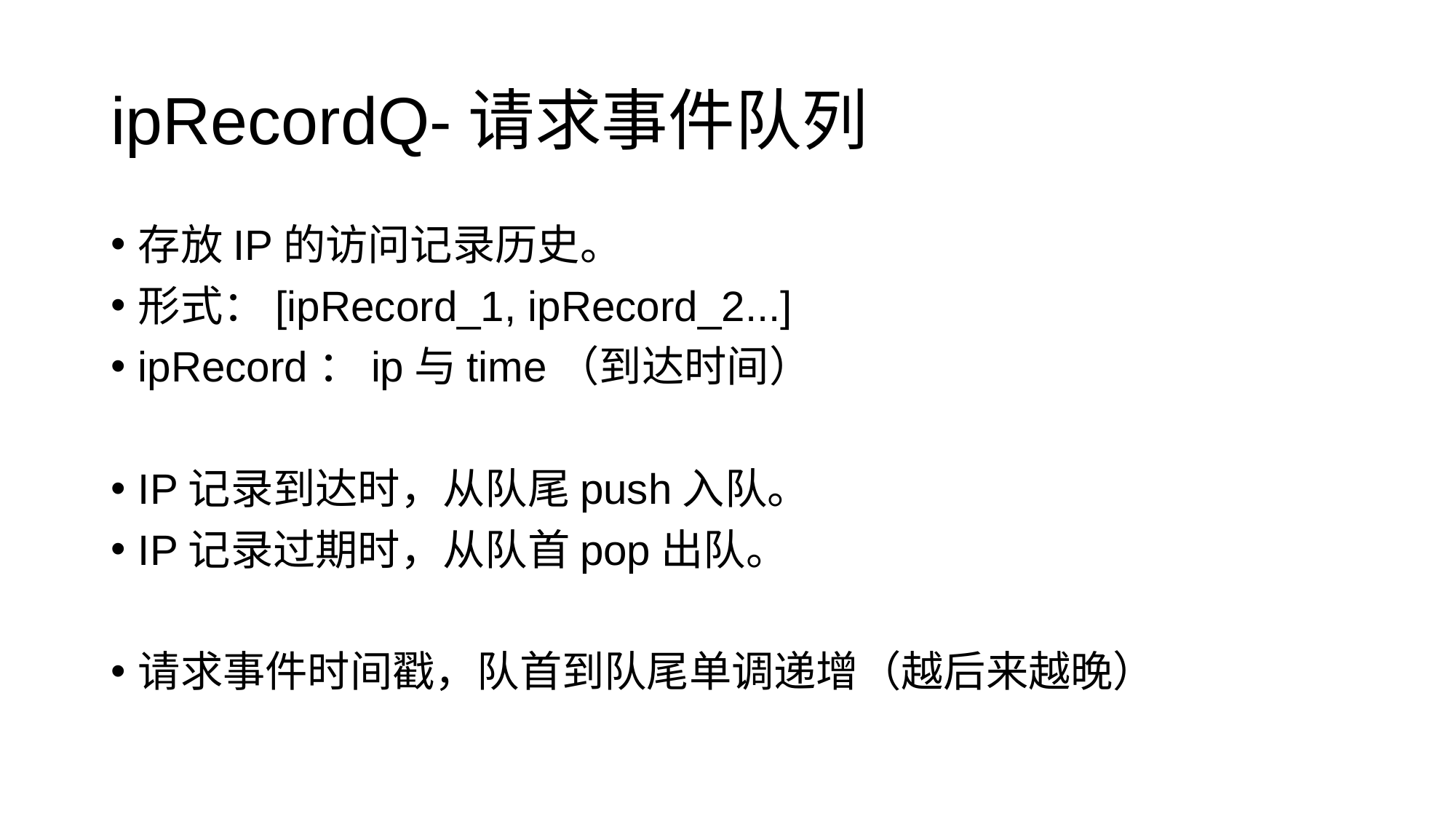

# ipRecordQ-请求事件队列
存放IP的访问记录历史。
形式：[ipRecord_1, ipRecord_2...]
ipRecord：ip与time（到达时间）

IP记录到达时，从队尾push入队。
IP记录过期时，从队首pop出队。

请求事件时间戳，队首到队尾单调递增（越后来越晚）